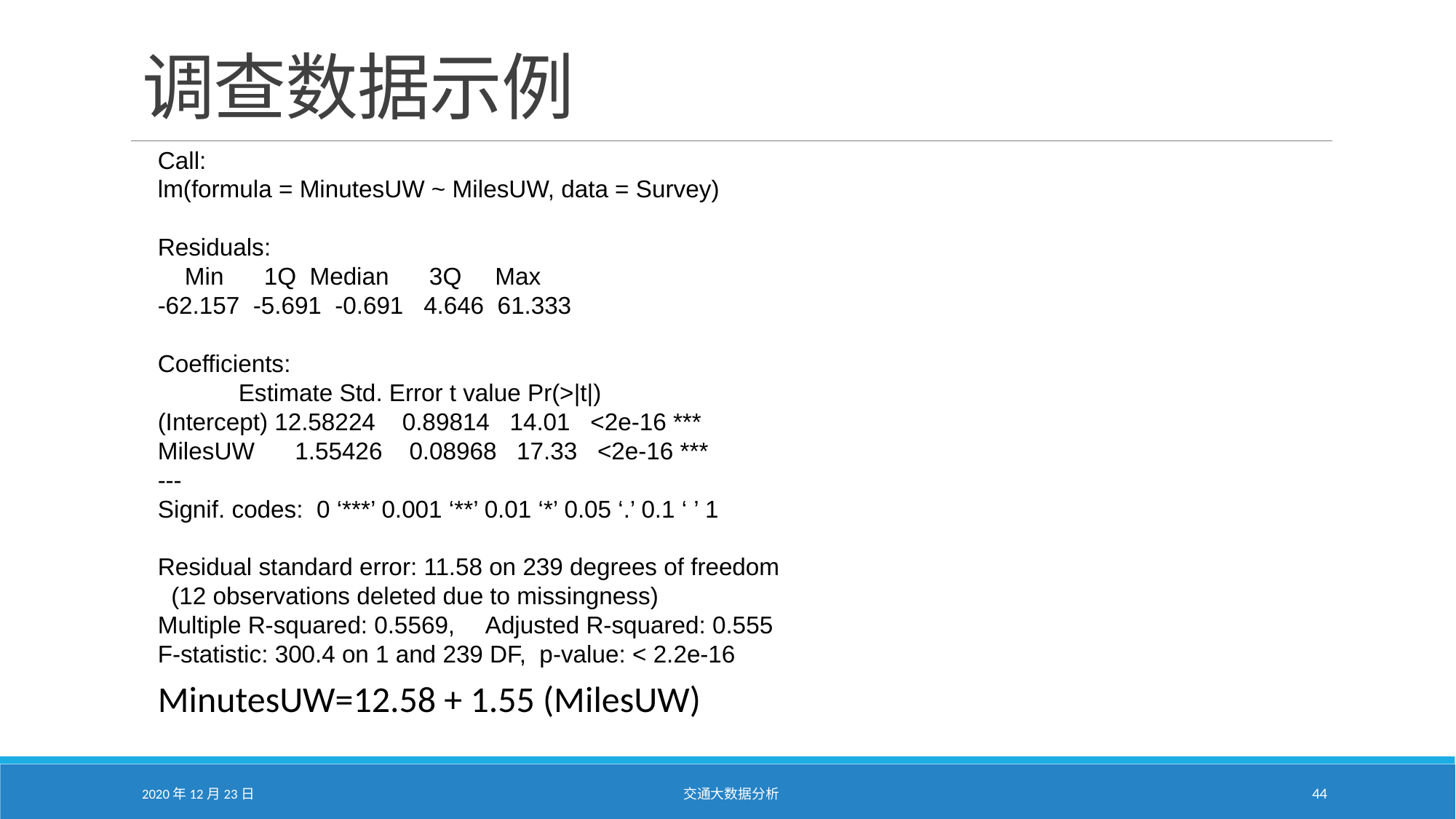

# 调查数据示例
Call:
lm(formula = MinutesUW ~ MilesUW, data = Survey)

Residuals:
    Min      1Q  Median      3Q     Max
-62.157  -5.691  -0.691   4.646  61.333

Coefficients:
            Estimate Std. Error t value Pr(>|t|)
(Intercept) 12.58224    0.89814   14.01   <2e-16 ***
MilesUW      1.55426    0.08968   17.33   <2e-16 ***
---
Signif. codes:  0 ‘***’ 0.001 ‘**’ 0.01 ‘*’ 0.05 ‘.’ 0.1 ‘ ’ 1

Residual standard error: 11.58 on 239 degrees of freedom
  (12 observations deleted due to missingness)
Multiple R-squared: 0.5569,	Adjusted R-squared: 0.555
F-statistic: 300.4 on 1 and 239 DF,  p-value: < 2.2e-16
MinutesUW=12.58 + 1.55 (MilesUW)
2020年12月23日
交通大数据分析
44